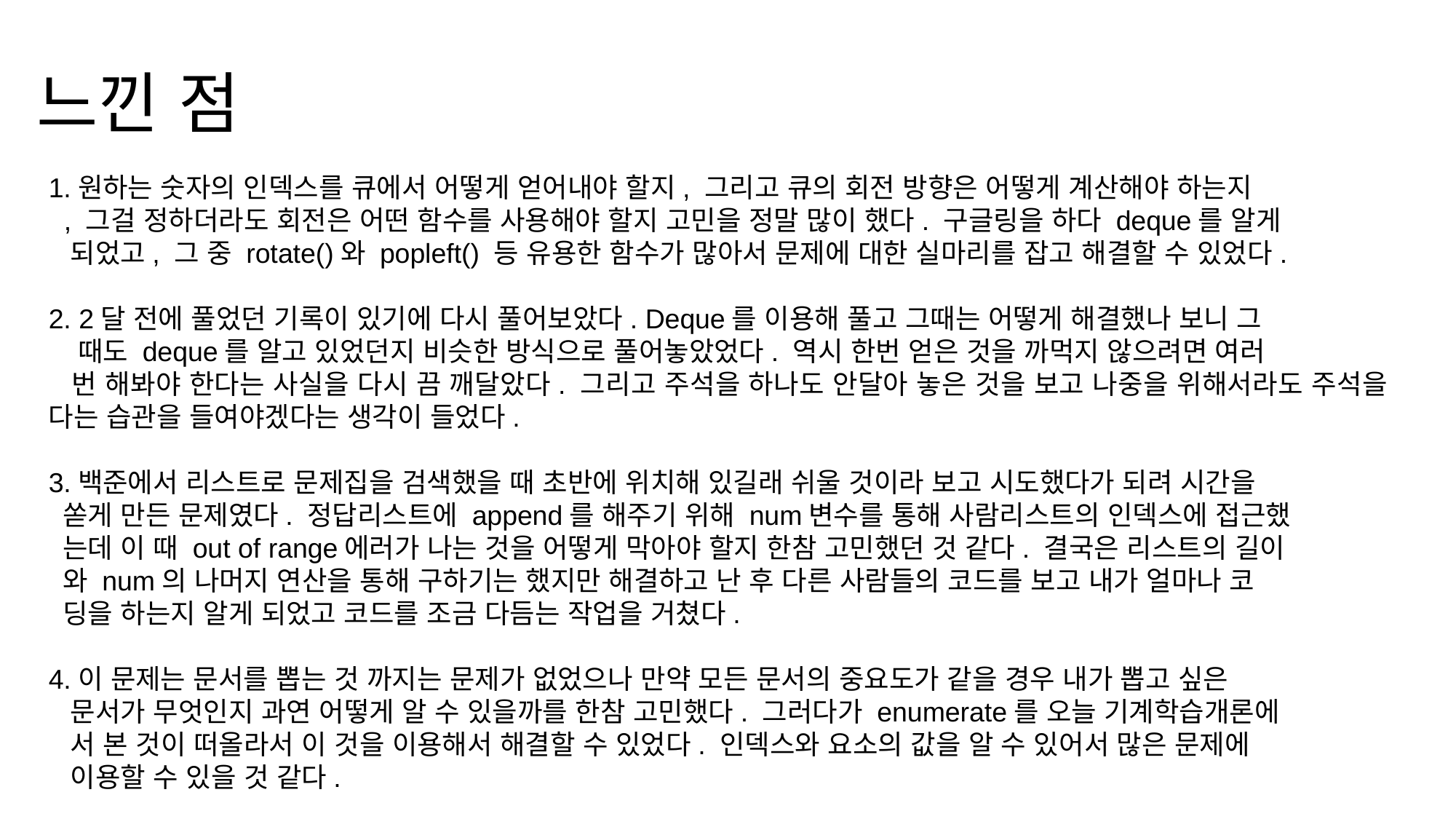

# 느낀 점
1.원하는 숫자의 인덱스를 큐에서 어떻게 얻어내야 할지, 그리고 큐의 회전 방향은 어떻게 계산해야 하는지
  , 그걸 정하더라도 회전은 어떤 함수를 사용해야 할지 고민을 정말 많이 했다. 구글링을 하다 deque를 알게
  되었고, 그 중 rotate()와 popleft() 등 유용한 함수가 많아서 문제에 대한 실마리를 잡고 해결할 수 있었다.

2. 2달 전에 풀었던 기록이 있기에 다시 풀어보았다. Deque를 이용해 풀고 그때는 어떻게 해결했나 보니 그
   때도 deque를 알고 있었던지 비슷한 방식으로 풀어놓았었다. 역시 한번 얻은 것을 까먹지 않으려면 여러
  번 해봐야 한다는 사실을 다시 끔 깨달았다. 그리고 주석을 하나도 안달아 놓은 것을 보고 나중을 위해서라도 주석을 다는 습관을 들여야겠다는 생각이 들었다.

3.백준에서 리스트로 문제집을 검색했을 때 초반에 위치해 있길래 쉬울 것이라 보고 시도했다가 되려 시간을
 쏟게 만든 문제였다. 정답리스트에 append를 해주기 위해 num변수를 통해 사람리스트의 인덱스에 접근했
 는데 이 때 out of range에러가 나는 것을 어떻게 막아야 할지 한참 고민했던 것 같다. 결국은 리스트의 길이
 와 num의 나머지 연산을 통해 구하기는 했지만 해결하고 난 후 다른 사람들의 코드를 보고 내가 얼마나 코
 딩을 하는지 알게 되었고 코드를 조금 다듬는 작업을 거쳤다.

4.이 문제는 문서를 뽑는 것 까지는 문제가 없었으나 만약 모든 문서의 중요도가 같을 경우 내가 뽑고 싶은
  문서가 무엇인지 과연 어떻게 알 수 있을까를 한참 고민했다. 그러다가 enumerate를 오늘 기계학습개론에
  서 본 것이 떠올라서 이 것을 이용해서 해결할 수 있었다. 인덱스와 요소의 값을 알 수 있어서 많은 문제에
  이용할 수 있을 것 같다.